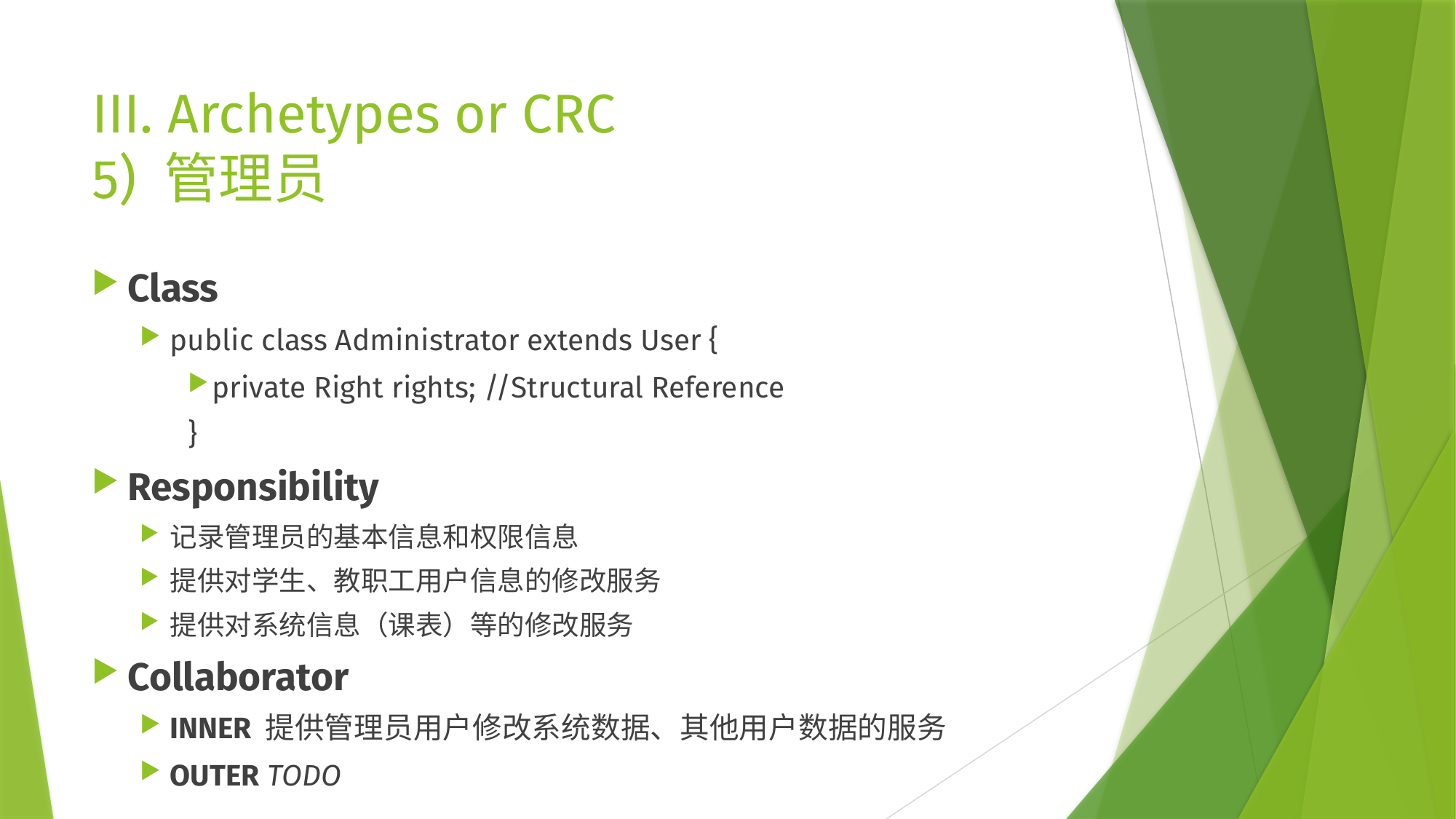

# III. Archetypes or CRC 5) 管理员
Class
public class Administrator extends User {
private Right rights; //Structural Reference
}
Responsibility
记录管理员的基本信息和权限信息
提供对学生、教职工用户信息的修改服务
提供对系统信息（课表）等的修改服务
Collaborator
INNER 提供管理员用户修改系统数据、其他用户数据的服务
OUTER TODO